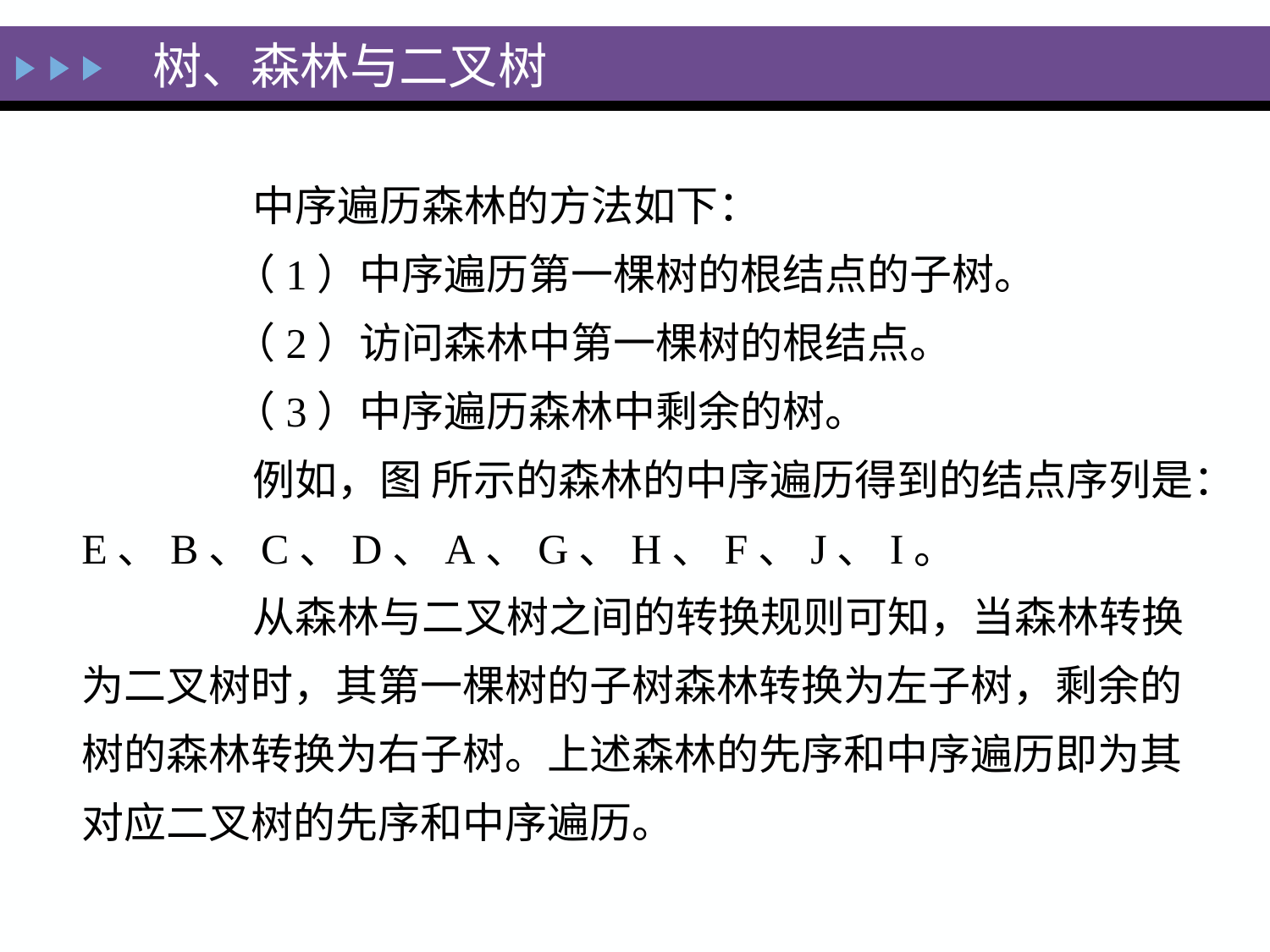

# 树、森林与二叉树
         中序遍历森林的方法如下：
       （1）中序遍历第一棵树的根结点的子树。
       （2）访问森林中第一棵树的根结点。
       （3）中序遍历森林中剩余的树。
         例如，图 所示的森林的中序遍历得到的结点序列是：E、B、C、D、A、G、H、F、J、I。
         从森林与二叉树之间的转换规则可知，当森林转换为二叉树时，其第一棵树的子树森林转换为左子树，剩余的树的森林转换为右子树。上述森林的先序和中序遍历即为其对应二叉树的先序和中序遍历。